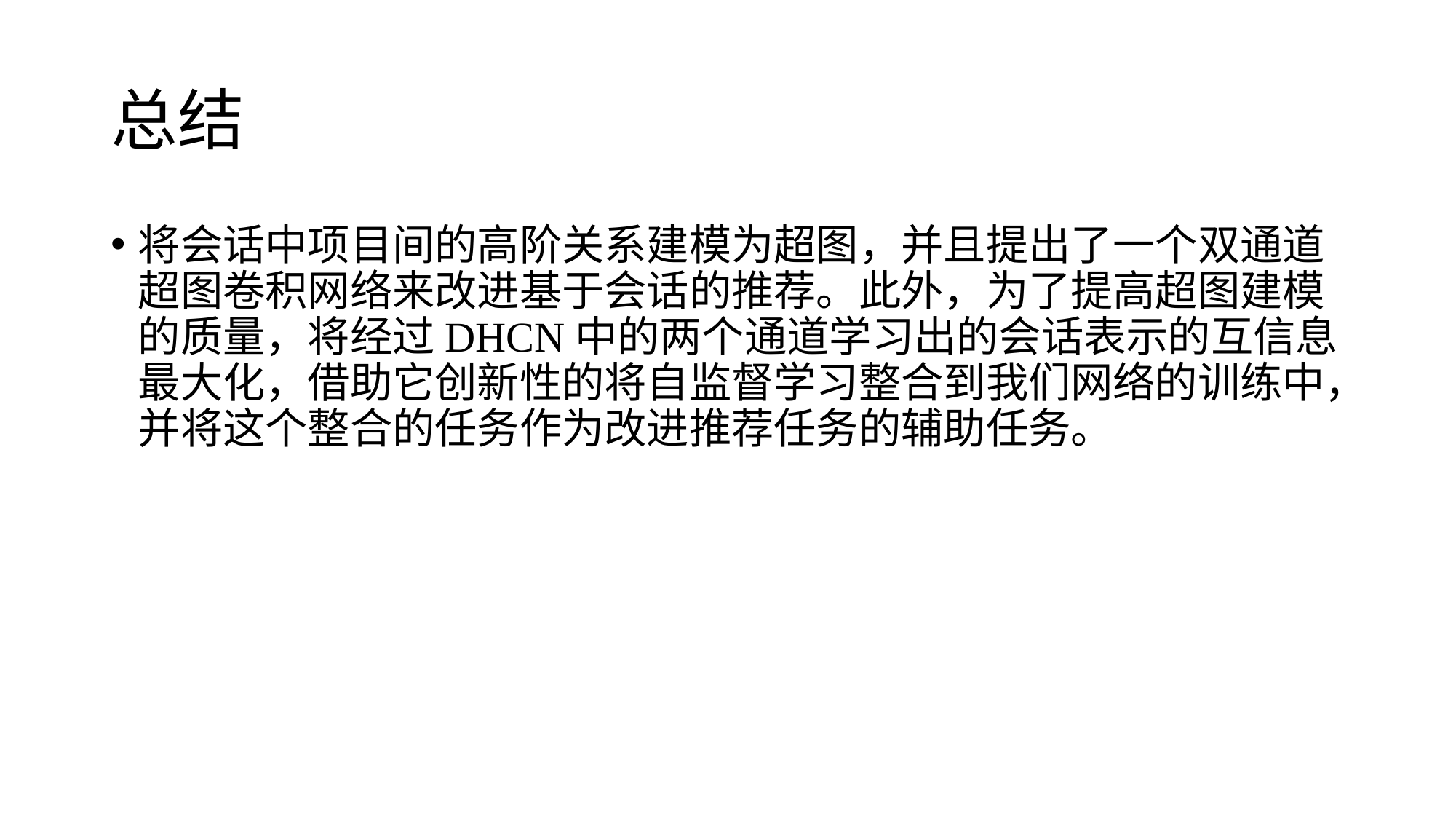

# 总结
将会话中项目间的高阶关系建模为超图，并且提出了一个双通道超图卷积网络来改进基于会话的推荐。此外，为了提高超图建模的质量，将经过DHCN中的两个通道学习出的会话表示的互信息最大化，借助它创新性的将自监督学习整合到我们网络的训练中，并将这个整合的任务作为改进推荐任务的辅助任务。